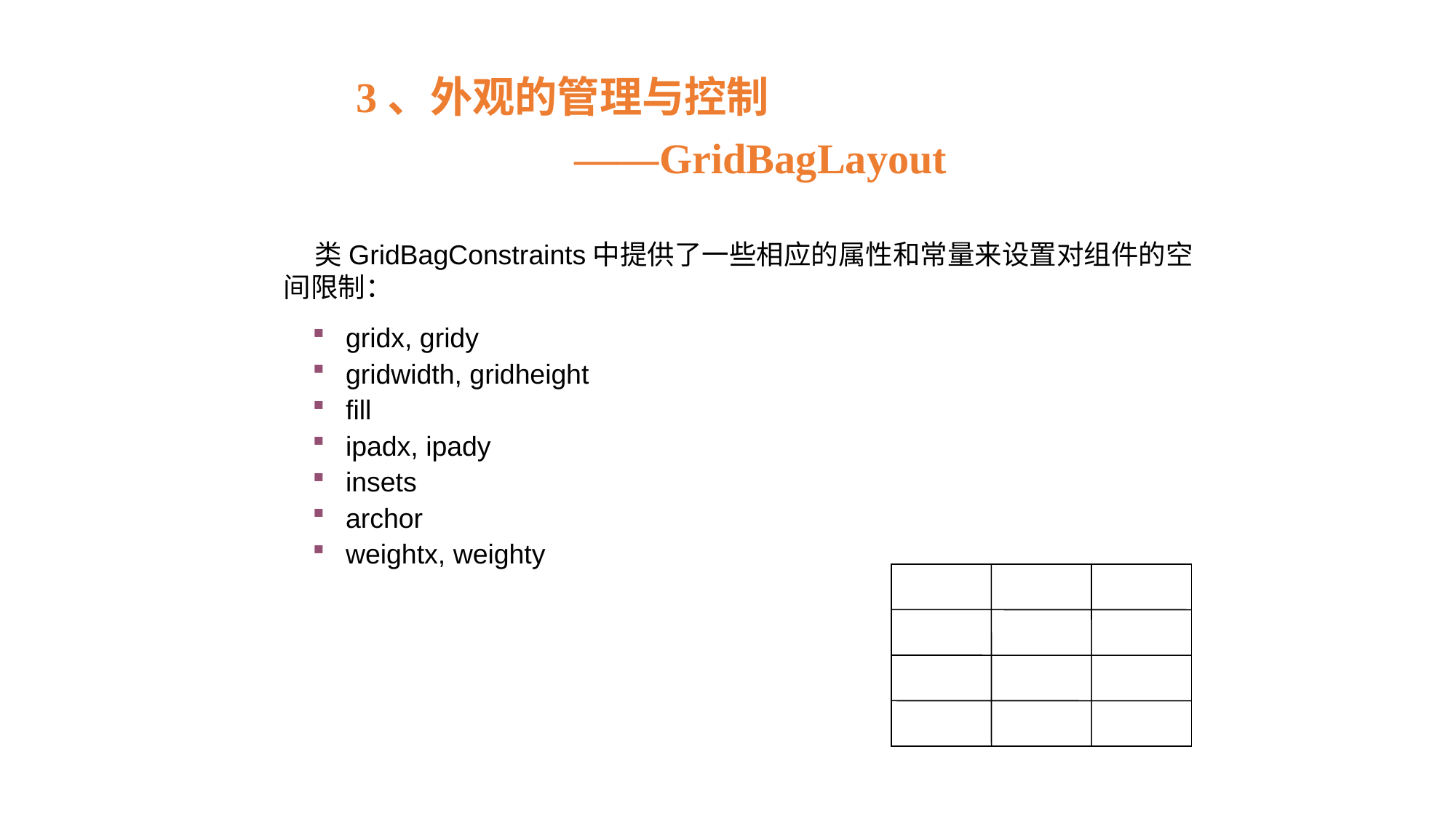

3、外观的管理与控制
		——GridBagLayout
    类GridBagConstraints中提供了一些相应的属性和常量来设置对组件的空间限制：

 gridx, gridy
 gridwidth, gridheight
 fill
 ipadx, ipady
 insets
 archor
 weightx, weighty